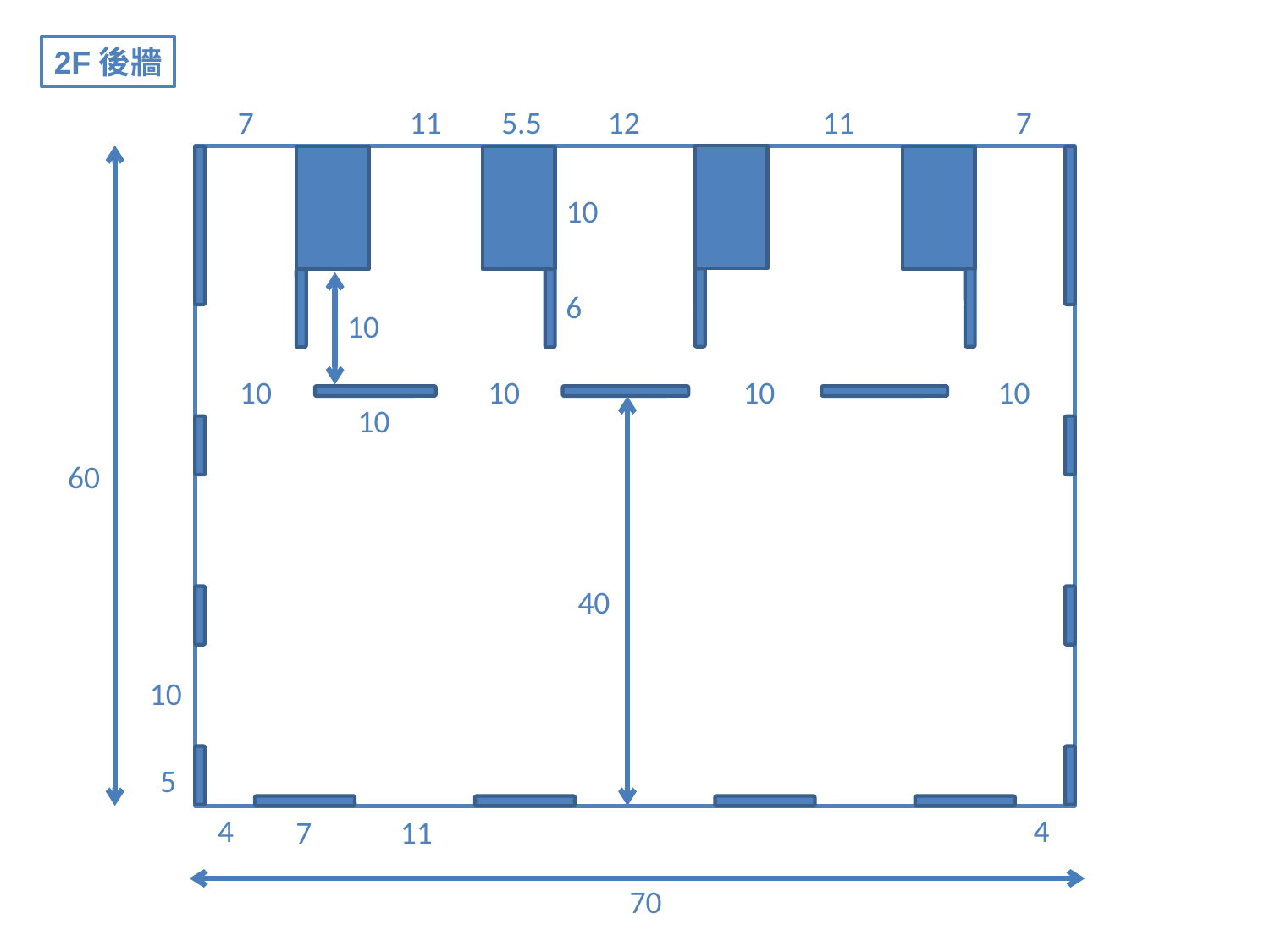

2F後牆
7
11
5.5
12
11
7

10

6
10

10
10
10
10

10

60
40

10
5

4
4
7
11
70